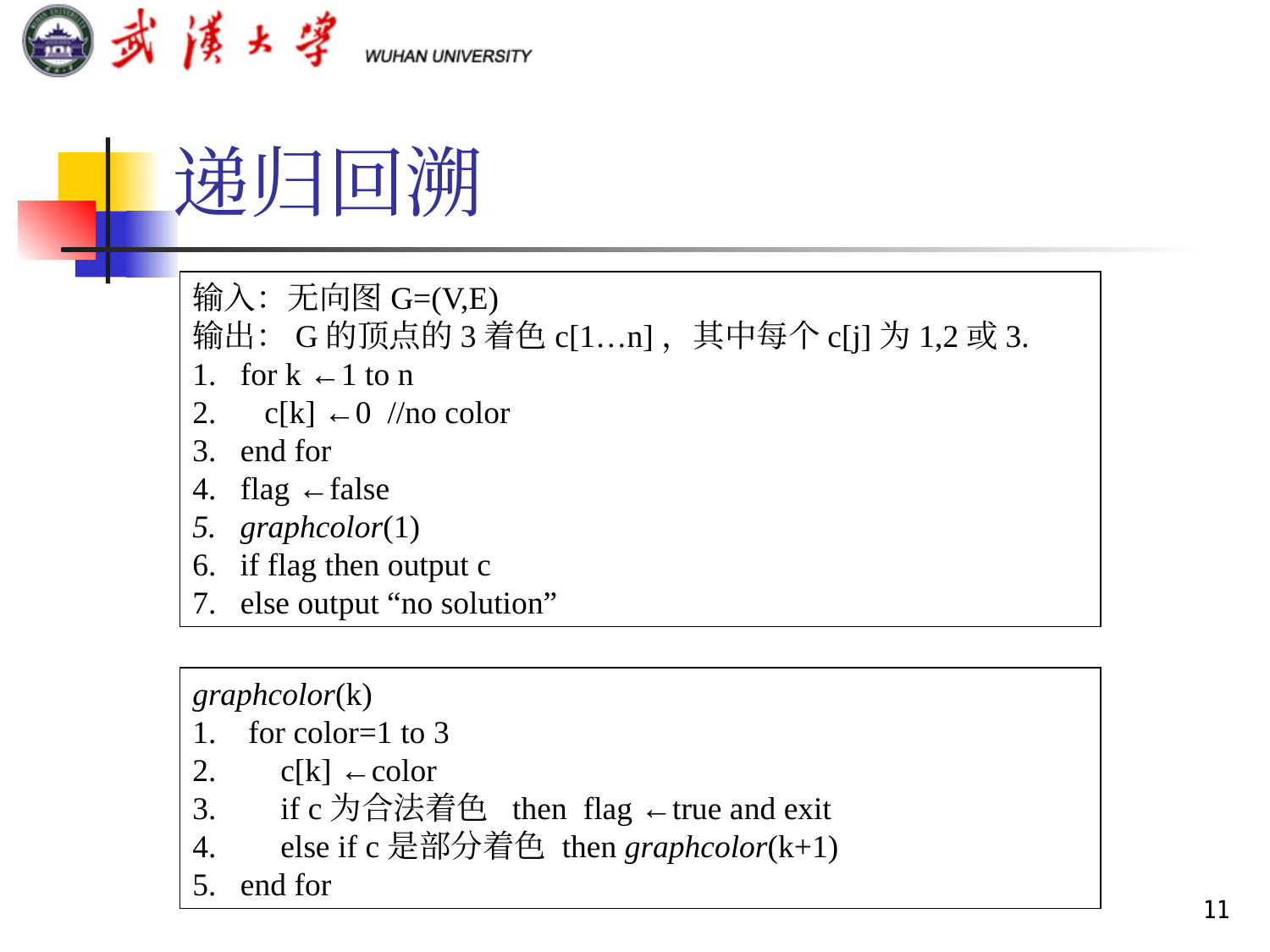

# 递归回溯
输入：无向图G=(V,E)
输出：G的顶点的3着色c[1…n]，其中每个c[j]为1,2或3.
1.   for k ←1 to n
2.      c[k] ←0  //no color
3.   end for
4.   flag ←false
graphcolor(1)
if flag then output c
7.   else output “no solution”
graphcolor(k)
1.    for color=1 to 3
2.        c[k] ←color
3.        if c为合法着色  then  flag ←true and exit
4.        else if c是部分着色 then graphcolor(k+1)
5.   end for
11